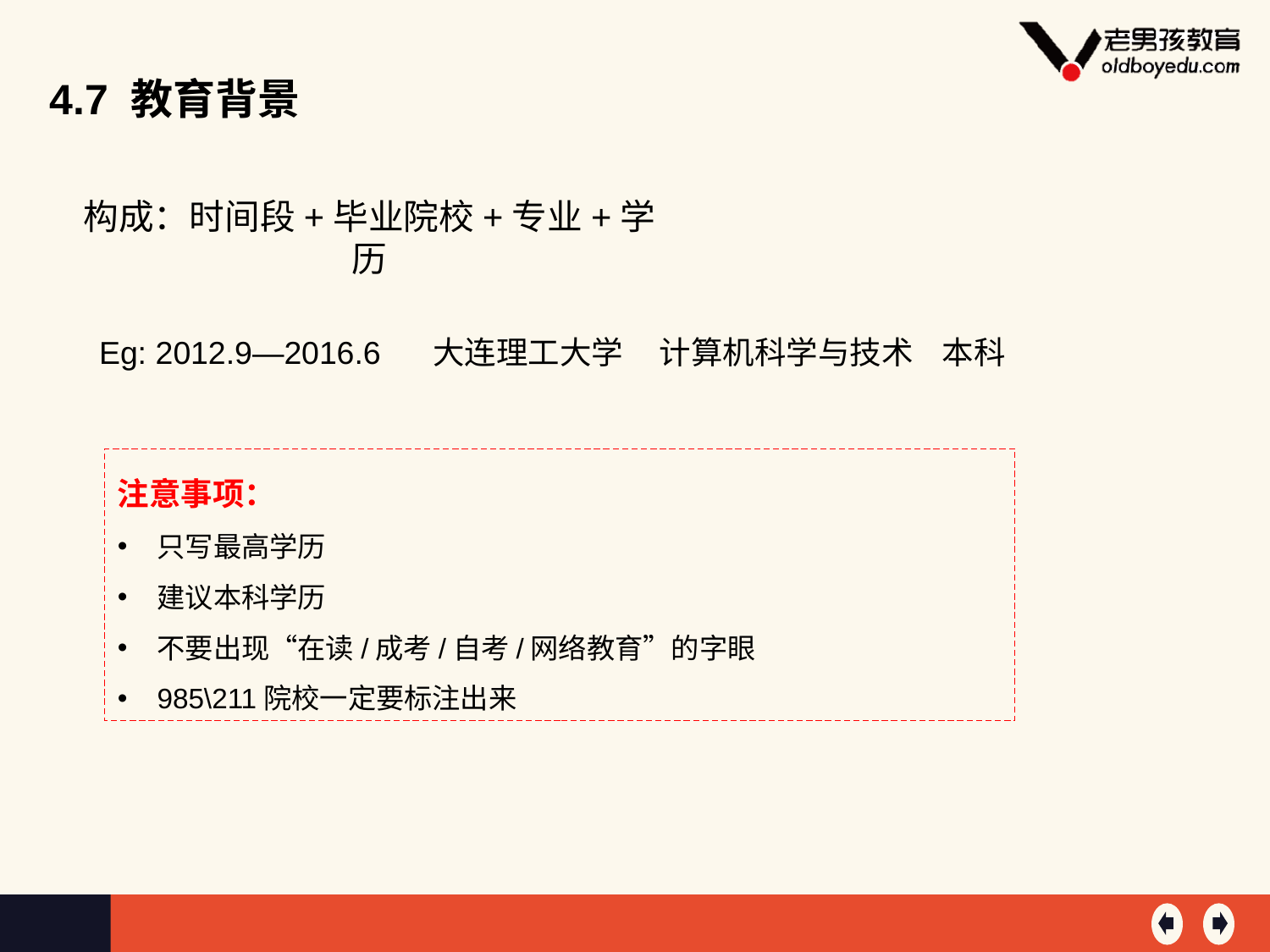

4.7 教育背景
构成：时间段+毕业院校+专业+学历
Eg: 2012.9—2016.6     大连理工大学     计算机科学与技术    本科
注意事项：
只写最高学历
建议本科学历
不要出现“在读/成考/自考/网络教育”的字眼
985\211院校一定要标注出来